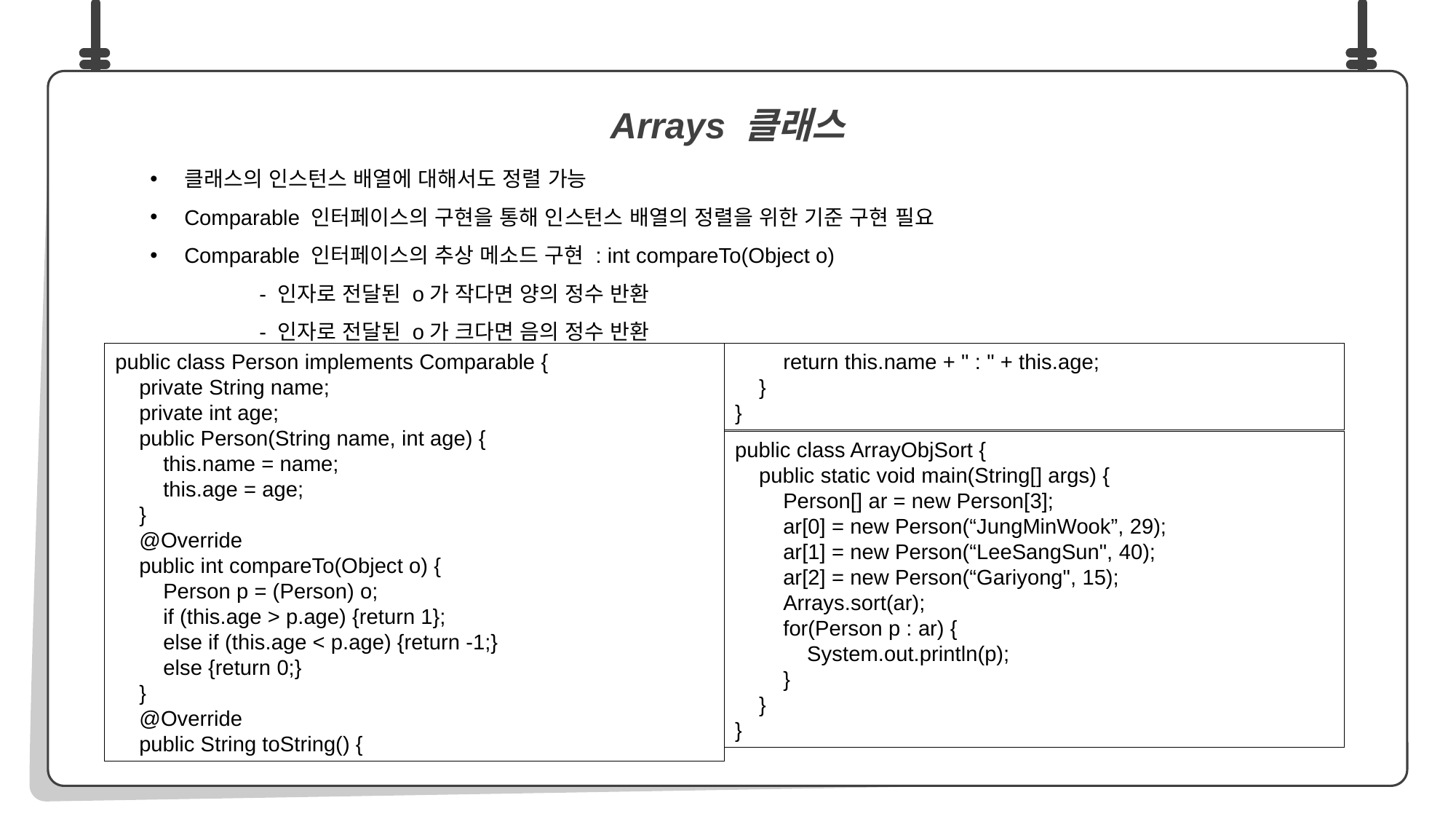

클래스의 인스턴스 배열에 대해서도 정렬 가능
Comparable 인터페이스의 구현을 통해 인스턴스 배열의 정렬을 위한 기준 구현 필요
Comparable 인터페이스의 추상 메소드 구현 : int compareTo(Object o)
	- 인자로 전달된 o가 작다면 양의 정수 반환
	- 인자로 전달된 o가 크다면 음의 정수 반환

Arrays 클래스

        return this.name + " : " + this.age;
    }
}
public class Person implements Comparable {
    private String name;
    private int age;
    public Person(String name, int age) {
        this.name = name;
        this.age = age;
    }
    @Override
    public int compareTo(Object o) {
        Person p = (Person) o;
        if (this.age > p.age) {return 1};
        else if (this.age < p.age) {return -1;}
        else {return 0;}
    }
    @Override
    public String toString() {
public class ArrayObjSort {
    public static void main(String[] args) {
        Person[] ar = new Person[3];
        ar[0] = new Person(“JungMinWook”, 29);
        ar[1] = new Person(“LeeSangSun", 40);
        ar[2] = new Person(“Gariyong", 15);
        Arrays.sort(ar);
        for(Person p : ar) {
            System.out.println(p);
        }
    }
}